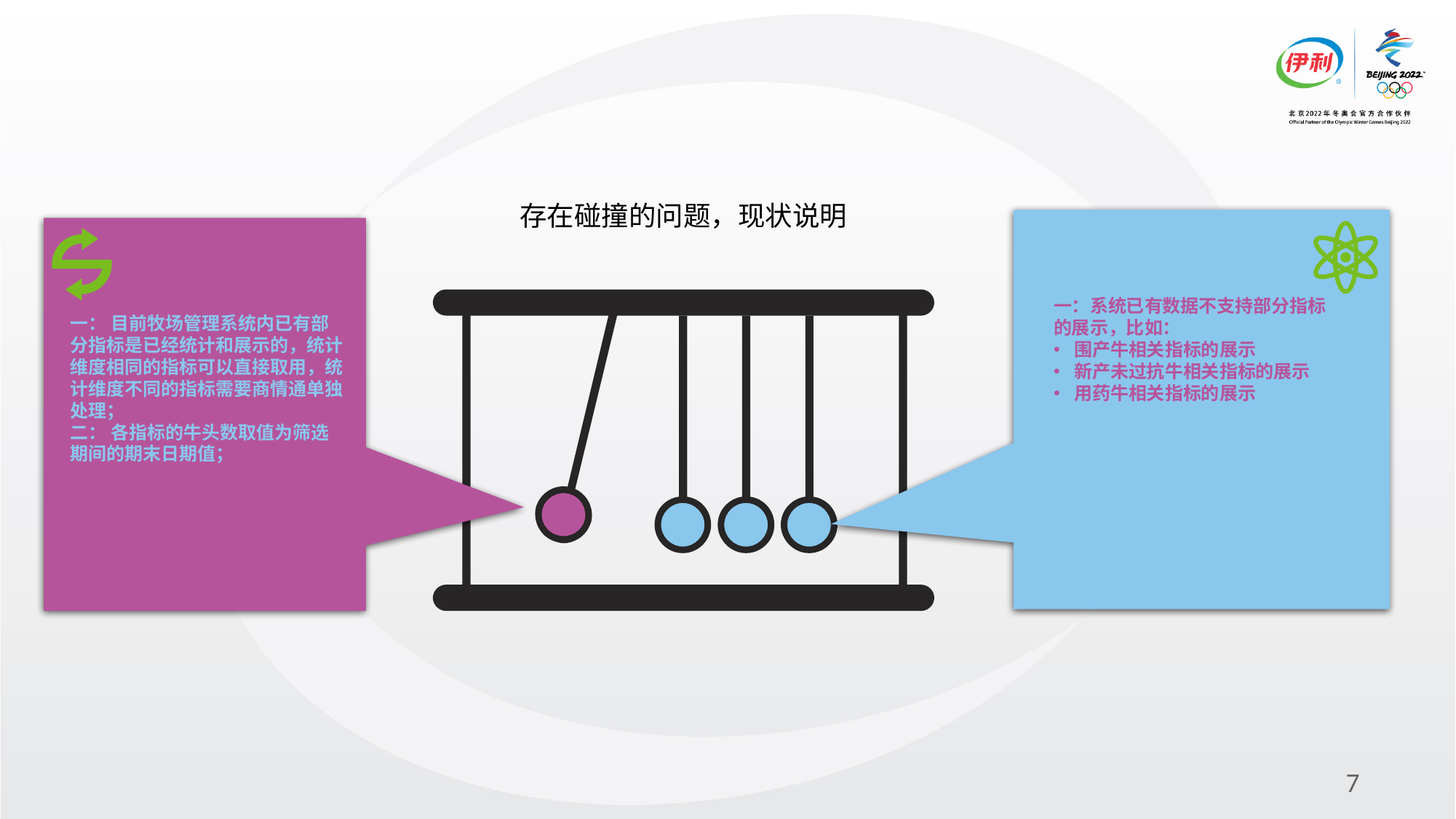

存在碰撞的问题，现状说明

一：系统已有数据不支持部分指标的展示，比如：
围产牛相关指标的展示
新产未过抗牛相关指标的展示
用药牛相关指标的展示

一： 目前牧场管理系统内已有部分指标是已经统计和展示的，统计维度相同的指标可以直接取用，统计维度不同的指标需要商情通单独处理；
二： 各指标的牛头数取值为筛选期间的期末日期值；
7